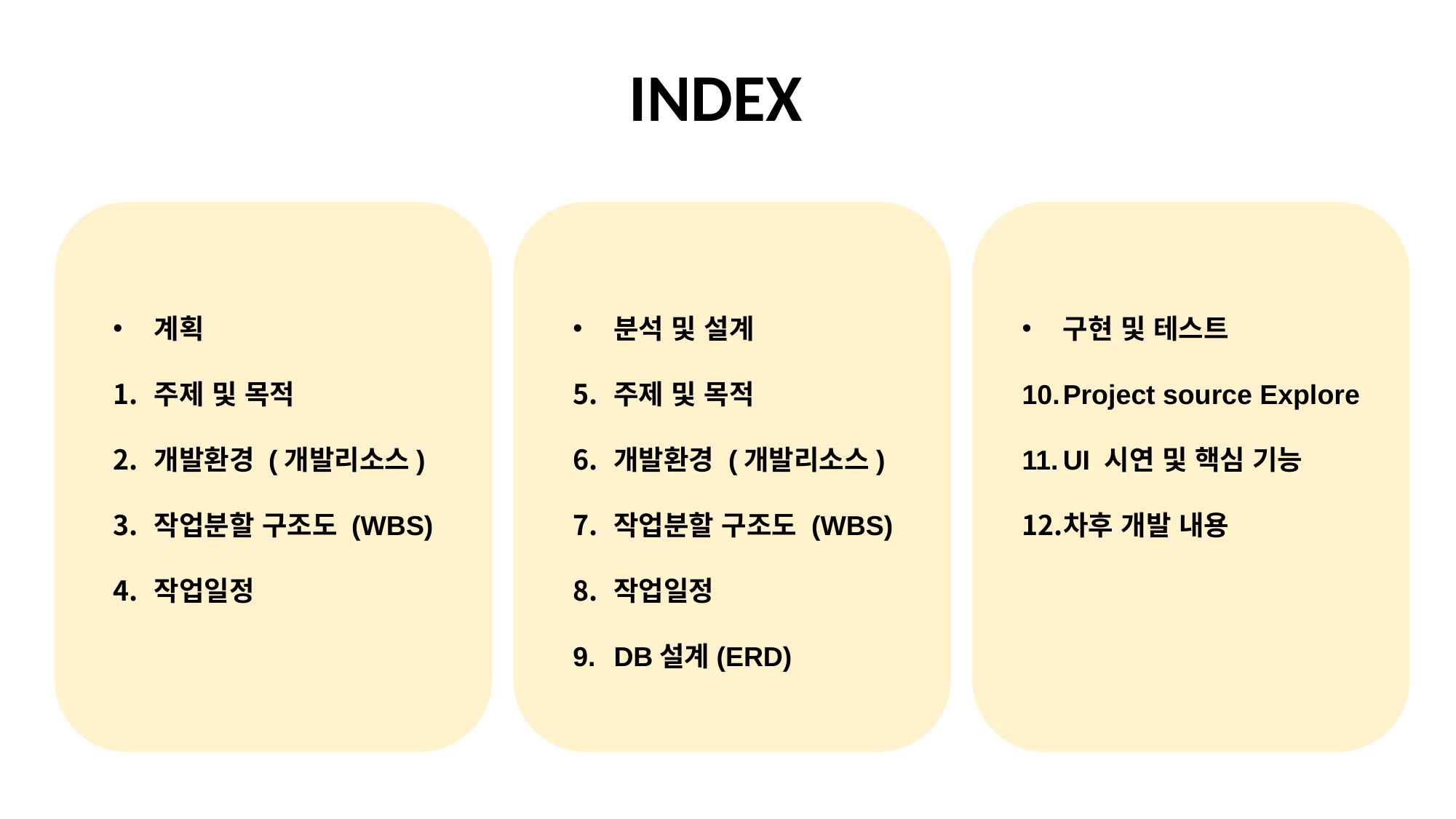

# INDEX

계획
주제 및 목적
개발환경 (개발리소스)
작업분할 구조도 (WBS)
작업일정

분석 및 설계
주제 및 목적
개발환경 (개발리소스)
작업분할 구조도 (WBS)
작업일정
DB설계(ERD)

구현 및 테스트
Project source Explore
UI 시연 및 핵심 기능
차후 개발 내용